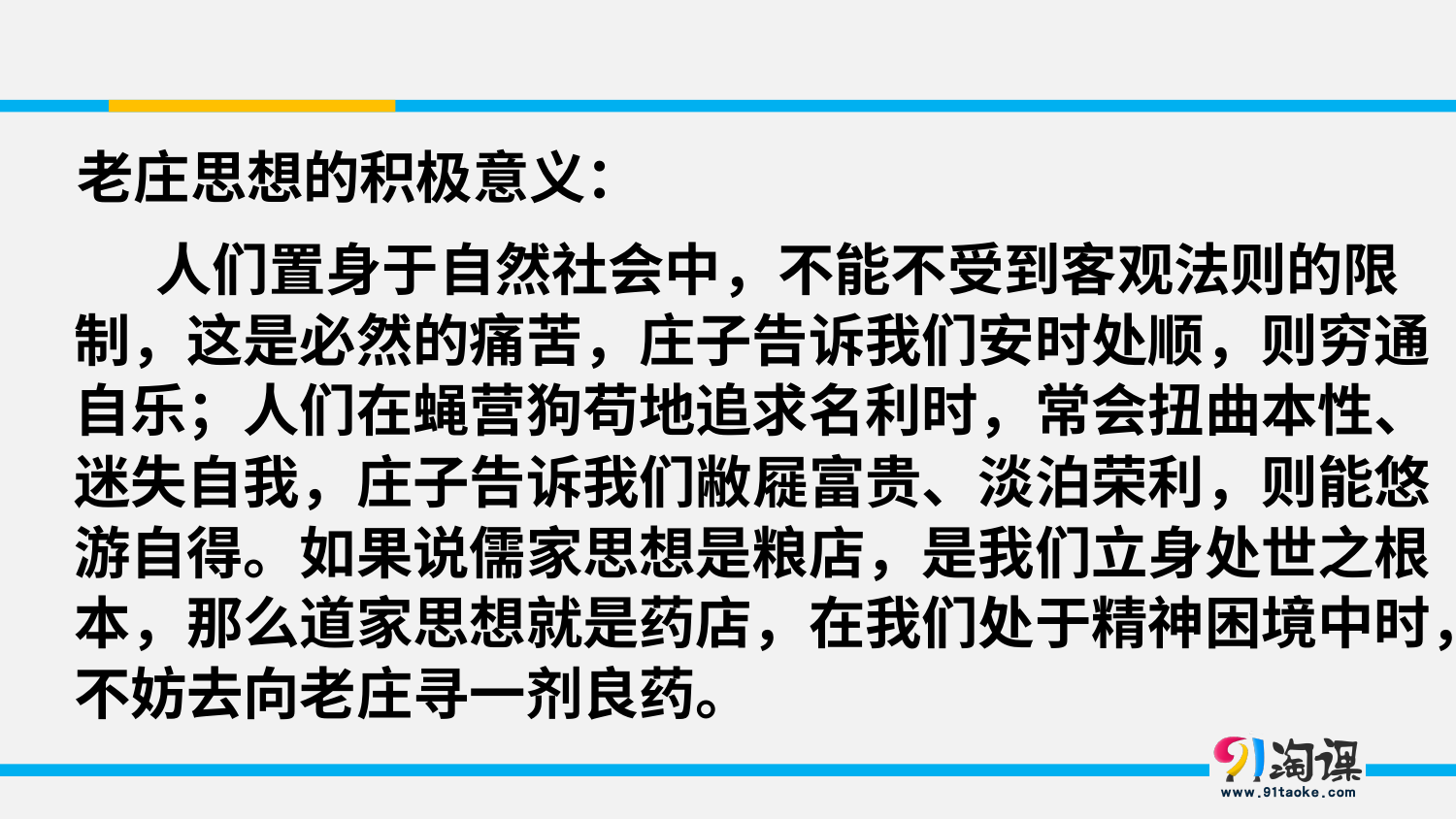

老庄思想的积极意义：
　  人们置身于自然社会中，不能不受到客观法则的限制，这是必然的痛苦，庄子告诉我们安时处顺，则穷通自乐；人们在蝇营狗苟地追求名利时，常会扭曲本性、迷失自我，庄子告诉我们敝屣富贵、淡泊荣利，则能悠游自得。如果说儒家思想是粮店，是我们立身处世之根本，那么道家思想就是药店，在我们处于精神困境中时，不妨去向老庄寻一剂良药。